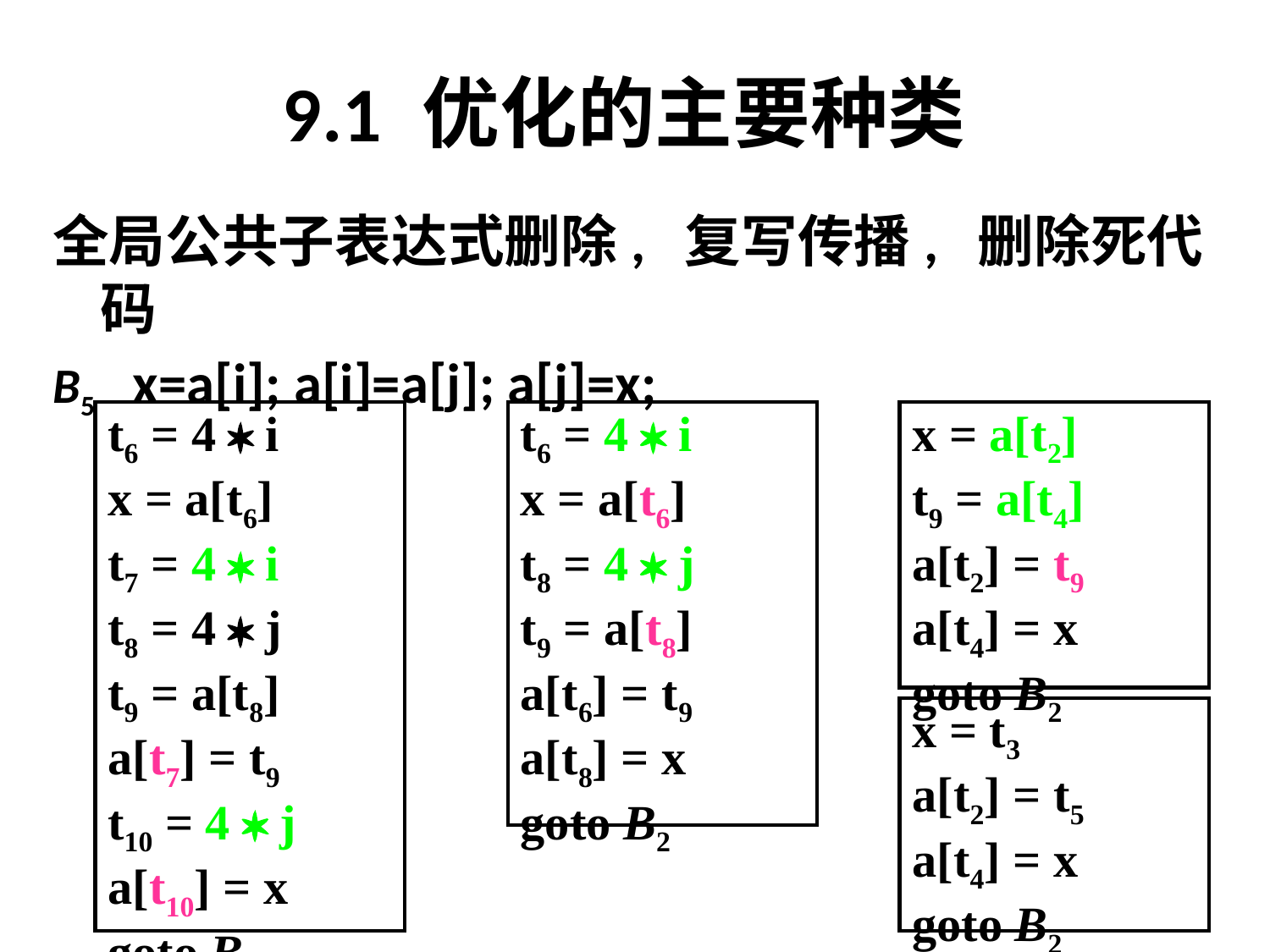

# 9.1 优化的主要种类
全局公共子表达式删除,  复写传播,  删除死代码
B5   x=a[i]; a[i]=a[j]; a[j]=x;
t6 = 4 ∗ i
x = a[t6]
t7 = 4 ∗ i
t8 = 4 ∗ j
t9 = a[t8]
a[t7] = t9
t10 = 4 ∗ j
a[t10] = x
goto B2
t6 = 4 ∗ i
x = a[t6]
t8 = 4 ∗ j
t9 = a[t8]
a[t6] = t9
a[t8] = x
goto B2
x = a[t2]
t9 = a[t4]
a[t2] = t9
a[t4] = x
goto B2
x = t3
a[t2] = t5
a[t4] = x
goto B2